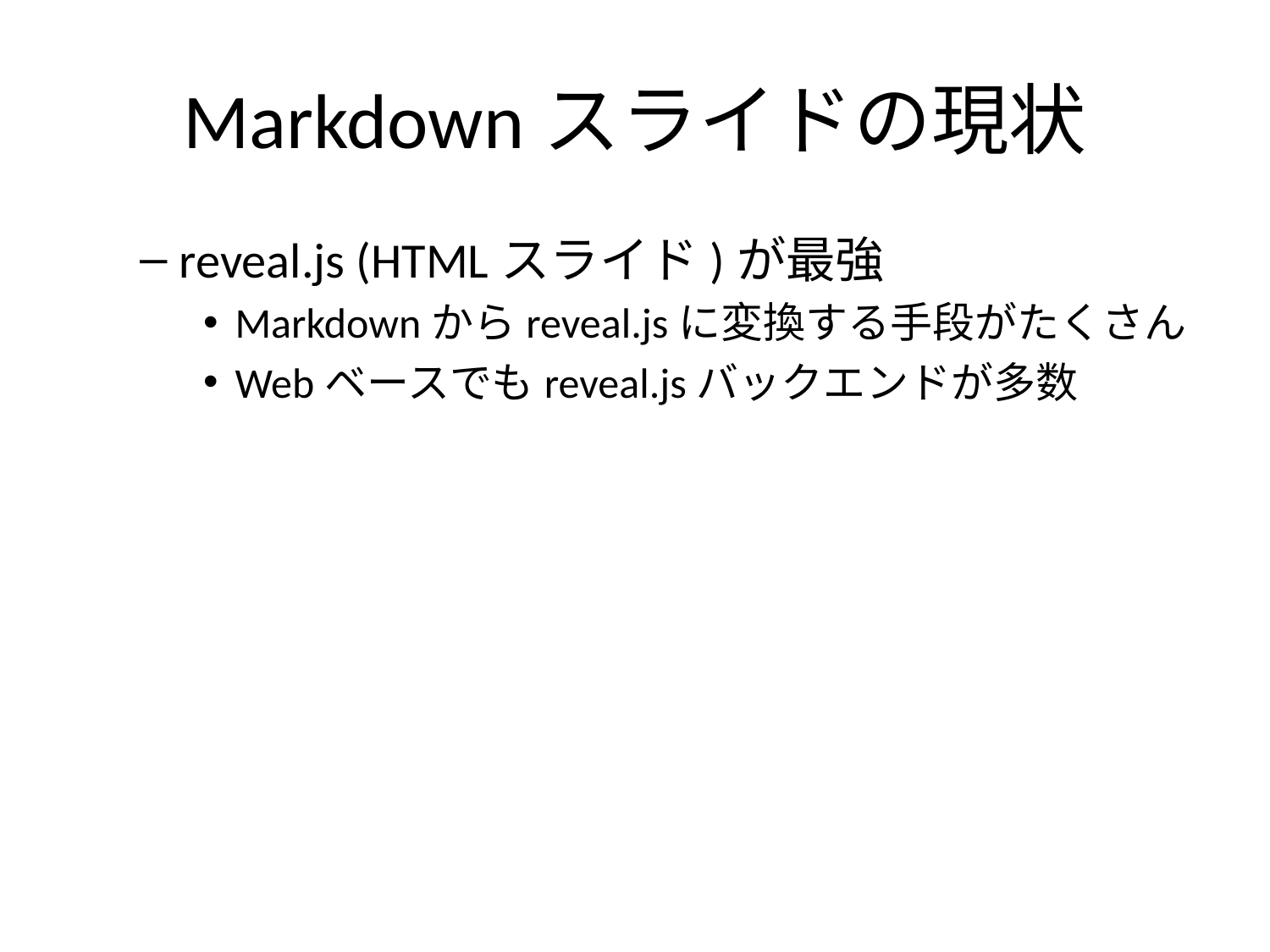

# Markdownスライドの現状
reveal.js (HTMLスライド)が最強
Markdownからreveal.jsに変換する手段がたくさん
Webベースでもreveal.jsバックエンドが多数